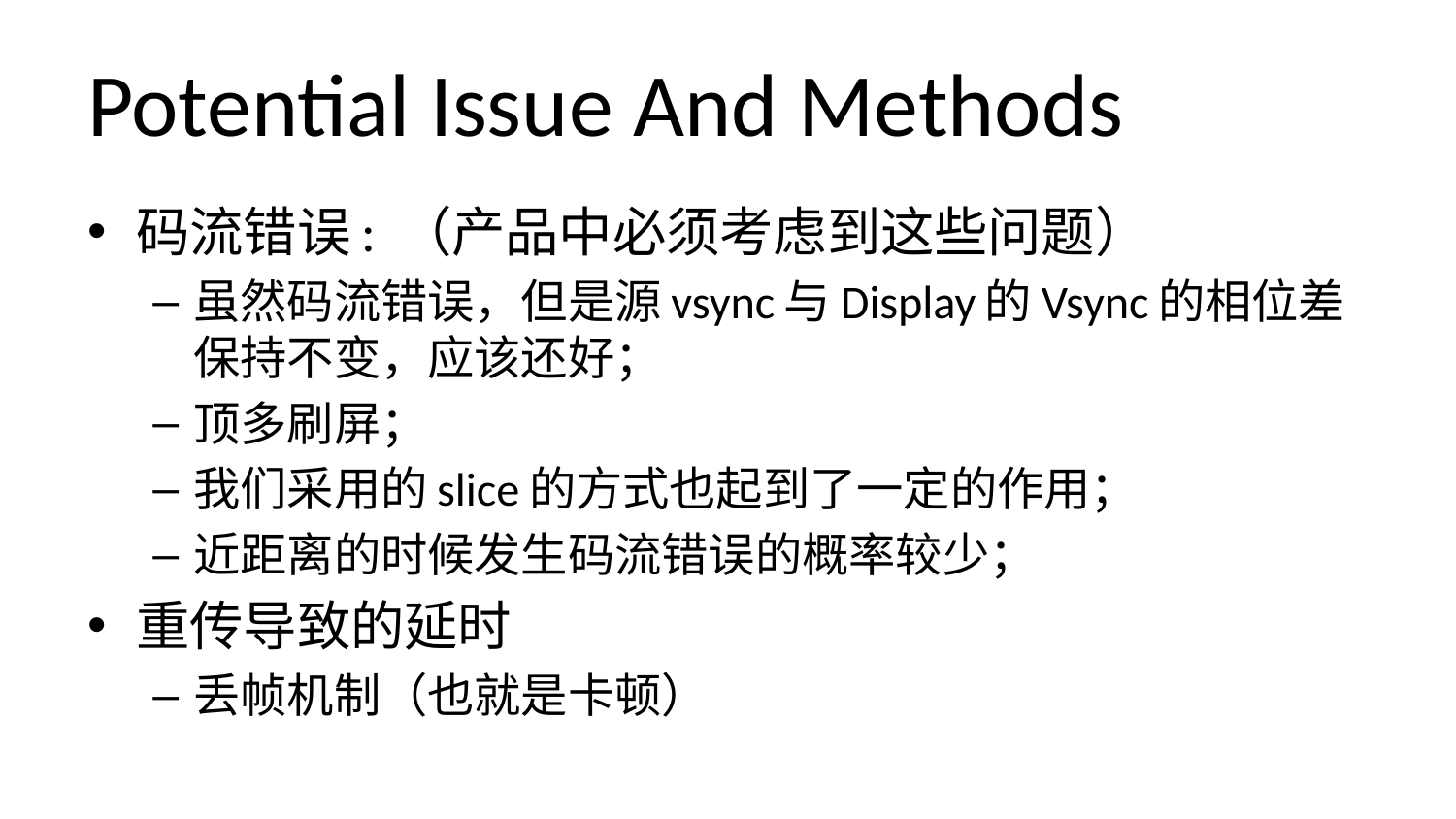

# Potential Issue And Methods
码流错误: （产品中必须考虑到这些问题）
虽然码流错误，但是源vsync与Display的Vsync的相位差保持不变，应该还好；
顶多刷屏；
我们采用的slice的方式也起到了一定的作用；
近距离的时候发生码流错误的概率较少；
重传导致的延时
丢帧机制（也就是卡顿）